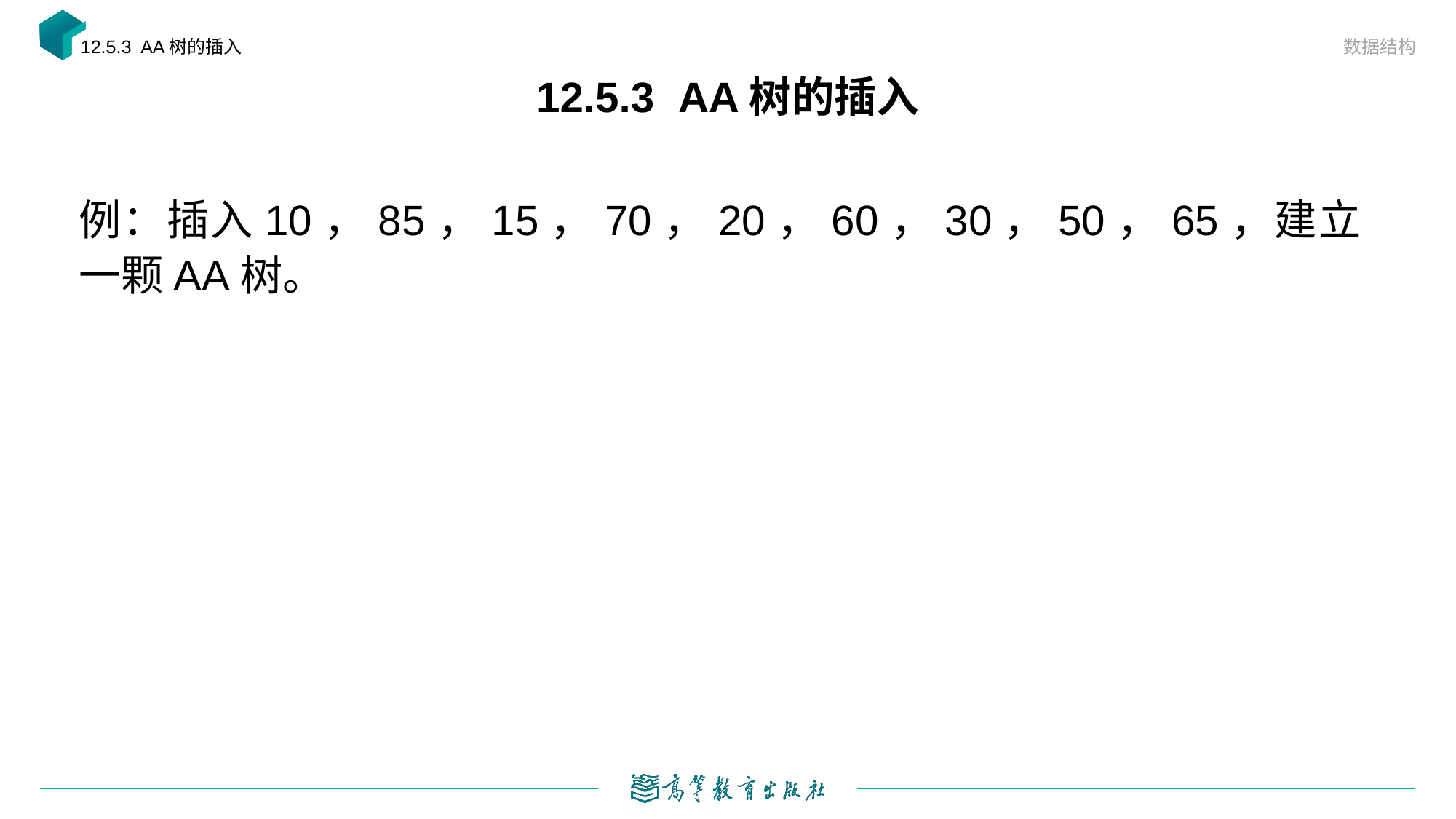

数据结构
12.5.3  AA树的插入
# 12.5.3  AA树的插入
例：插入10，85，15，70，20，60，30，50，65，建立一颗AA树。